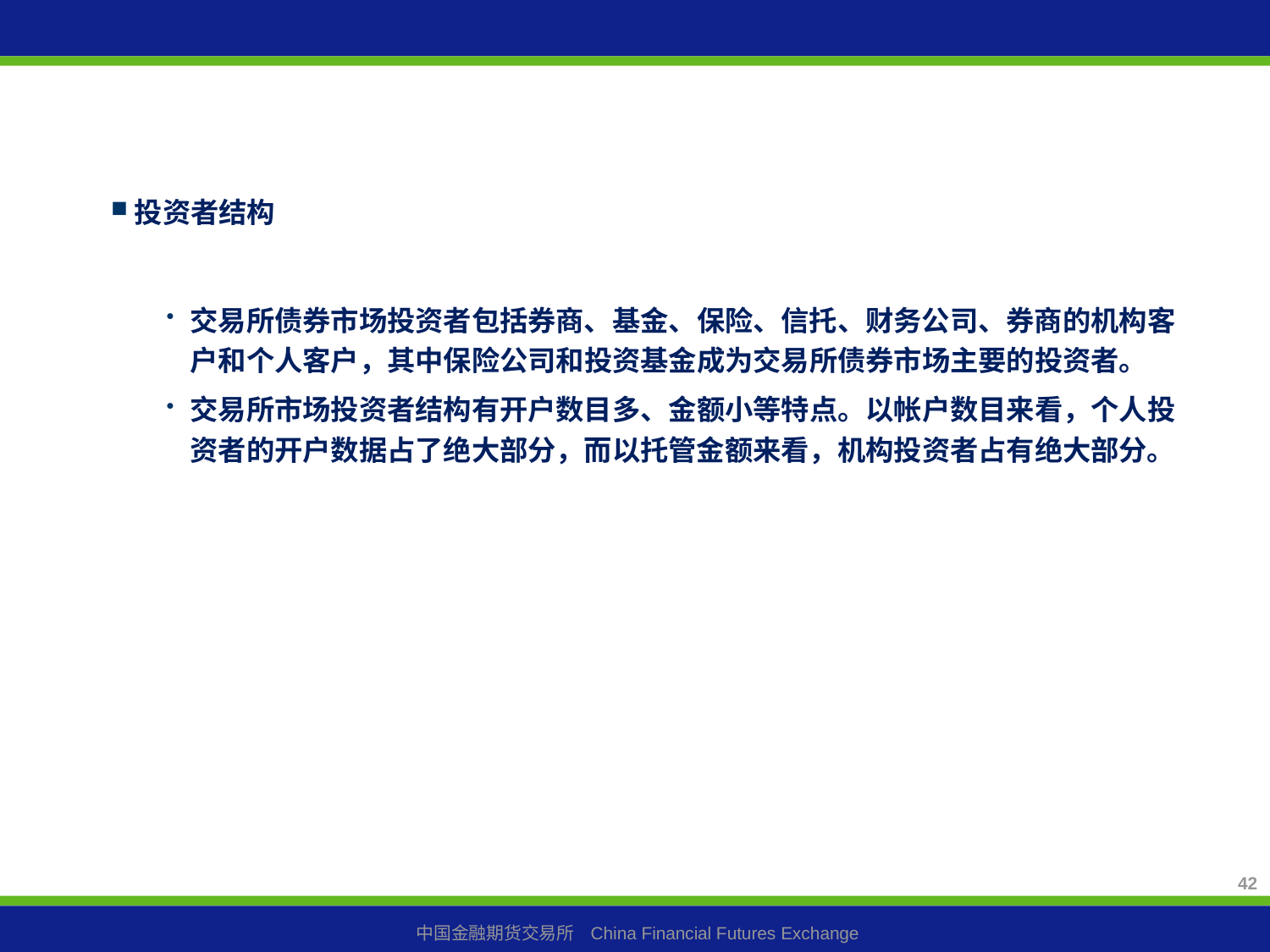

投资者结构

交易所债券市场投资者包括券商、基金、保险、信托、财务公司、券商的机构客户和个人客户，其中保险公司和投资基金成为交易所债券市场主要的投资者。
交易所市场投资者结构有开户数目多、金额小等特点。以帐户数目来看，个人投资者的开户数据占了绝大部分，而以托管金额来看，机构投资者占有绝大部分。

42

[unsupported chart]